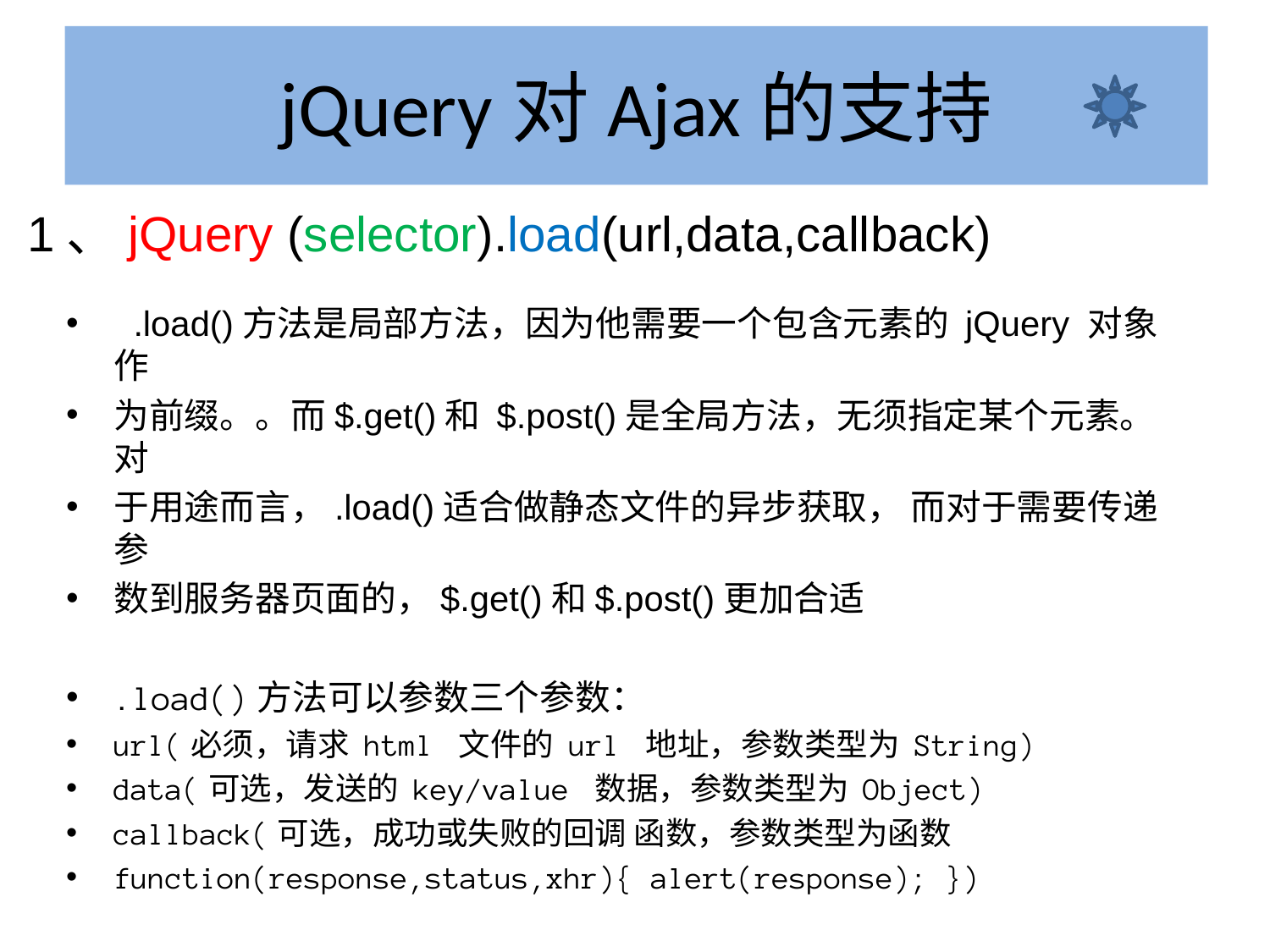

jQuery对Ajax的支持

1、jQuery (selector).load(url,data,callback)

  .load()方法是局部方法，因为他需要一个包含元素的 jQuery 对象作
为前缀。。而$.get()和 $.post()是全局方法，无须指定某个元素。对
于用途而言，.load()适合做静态文件的异步获取， 而对于需要传递参
数到服务器页面的，$.get()和$.post()更加合适

.load()方法可以参数三个参数：
url(必须，请求 html 文件的 url 地址，参数类型为 String)
data(可选，发送的 key/value 数据，参数类型为 Object)
callback(可选，成功或失败的回调 函数，参数类型为函数
function(response,status,xhr){ alert(response); })